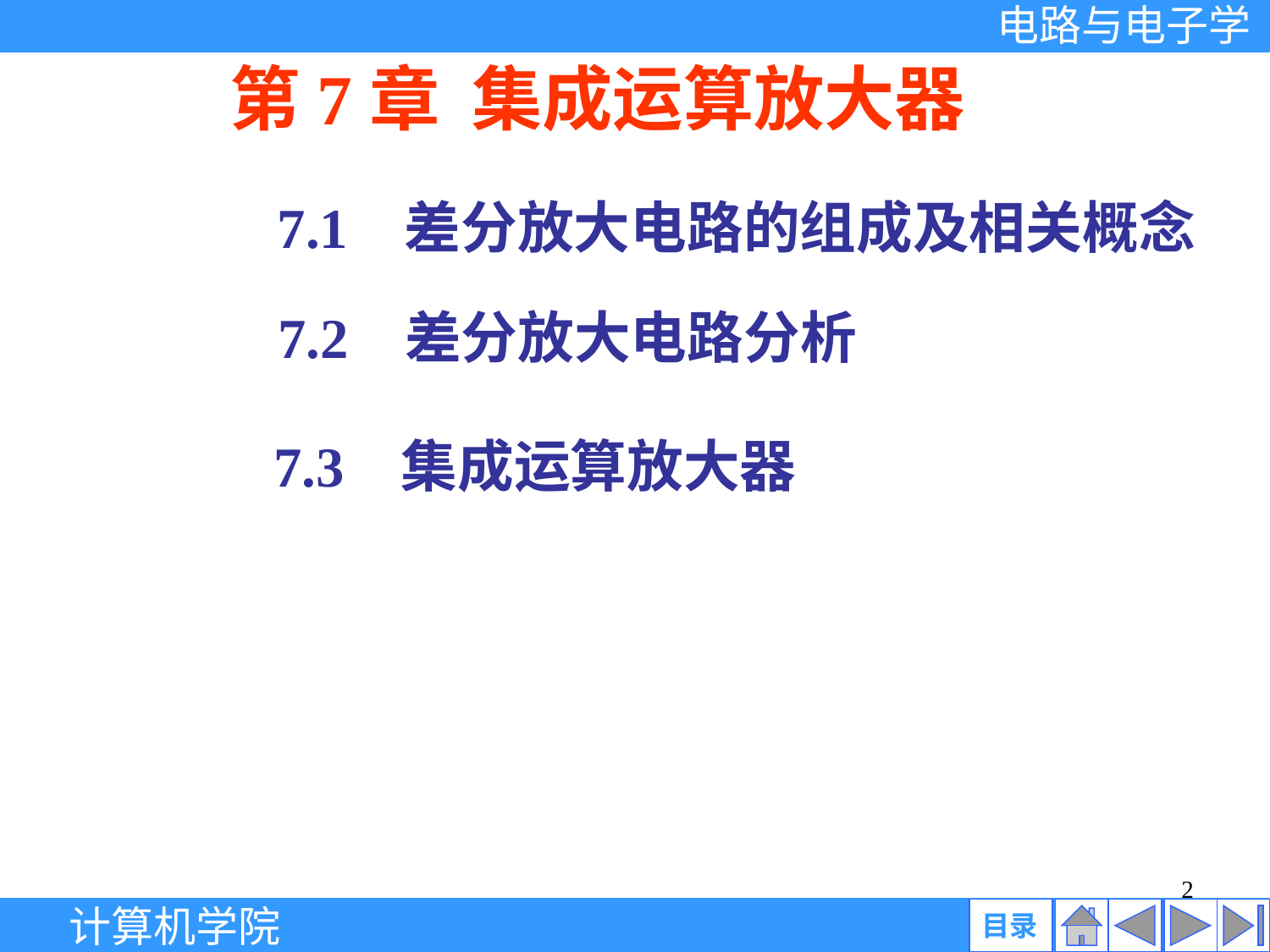

第7章  集成运算放大器
7.1   差分放大电路的组成及相关概念
7.2   差分放大电路分析
7.3   集成运算放大器